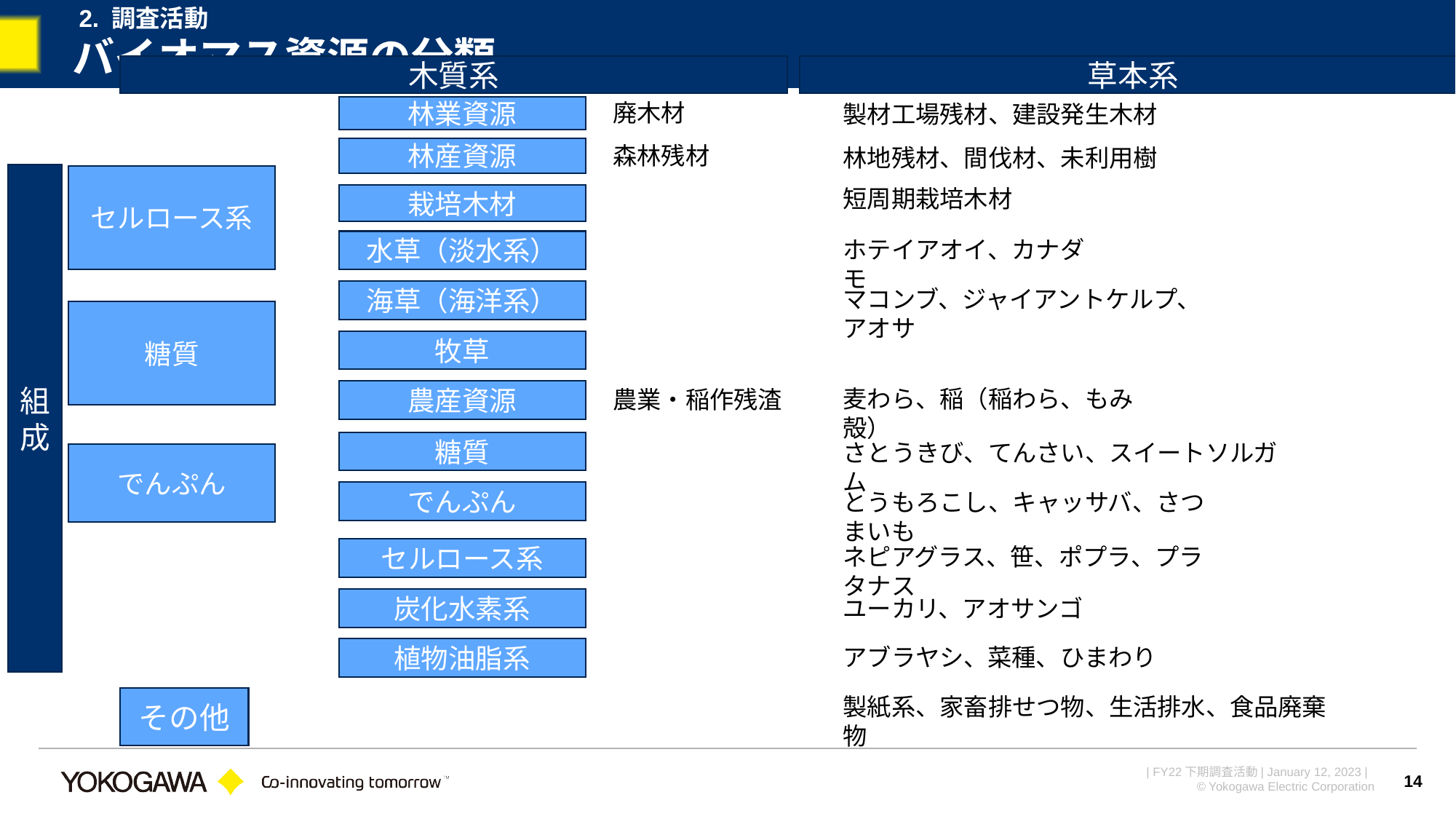

2. 調査活動
バイオマス資源の分類
木質系
草本系
廃木材
製材工場残材、建設発生木材
林業資源
森林残材
林地残材、間伐材、未利用樹
林産資源
組成
セルロース系
短周期栽培木材
栽培木材
ホテイアオイ、カナダモ
水草（淡水系）
マコンブ、ジャイアントケルプ、アオサ
海草（海洋系）
糖質
牧草
麦わら、稲（稲わら、もみ殻）
農業・稲作残渣
農産資源
糖質
さとうきび、てんさい、スイートソルガム
でんぷん
とうもろこし、キャッサバ、さつまいも
でんぷん
ネピアグラス、笹、ポプラ、プラタナス
セルロース系
ユーカリ、アオサンゴ
炭化水素系
アブラヤシ、菜種、ひまわり
植物油脂系
製紙系、家畜排せつ物、生活排水、食品廃棄物
その他
14